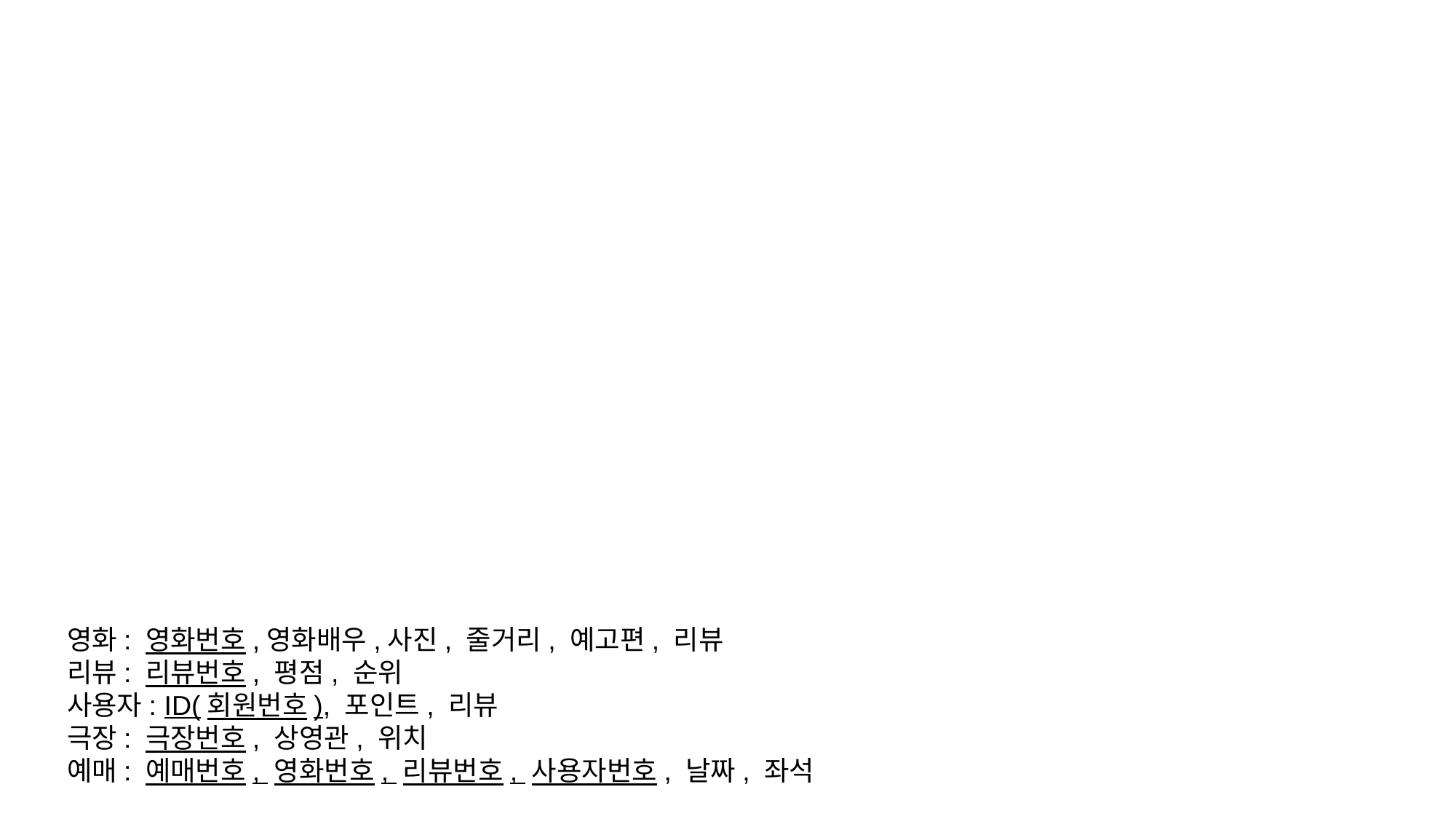

영화: 영화번호,영화배우,사진, 줄거리, 예고편, 리뷰
리뷰: 리뷰번호, 평점, 순위
사용자: ID(회원번호), 포인트, 리뷰
극장: 극장번호, 상영관, 위치
예매: 예매번호, 영화번호, 리뷰번호, 사용자번호, 날짜, 좌석